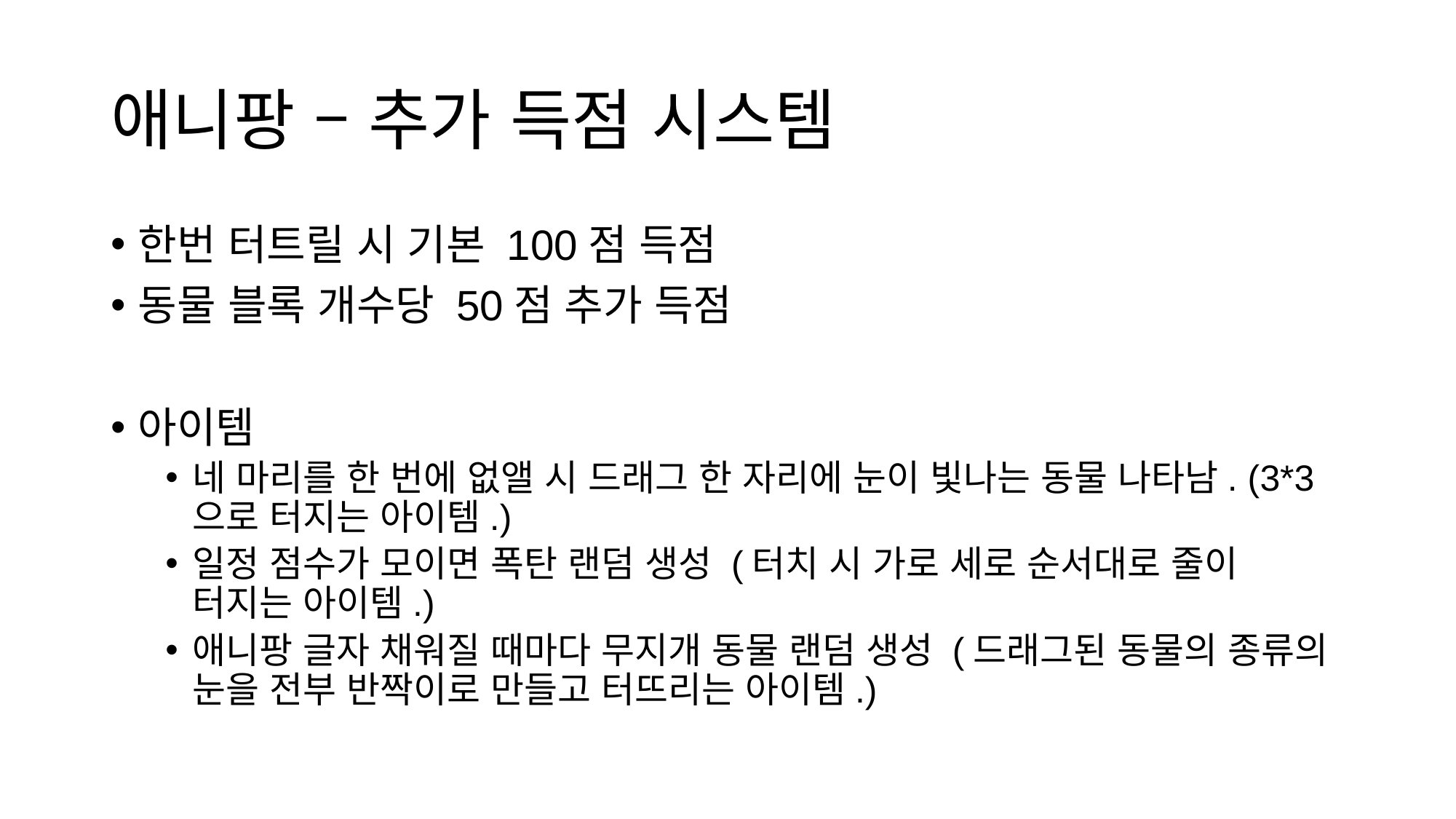

# 애니팡 – 추가 득점 시스템
한번 터트릴 시 기본 100점 득점
동물 블록 개수당 50점 추가 득점

아이템
네 마리를 한 번에 없앨 시 드래그 한 자리에 눈이 빛나는 동물 나타남. (3*3으로 터지는 아이템.)
일정 점수가 모이면 폭탄 랜덤 생성 (터치 시 가로 세로 순서대로 줄이 터지는 아이템.)
애니팡 글자 채워질 때마다 무지개 동물 랜덤 생성 (드래그된 동물의 종류의 눈을 전부 반짝이로 만들고 터뜨리는 아이템.)